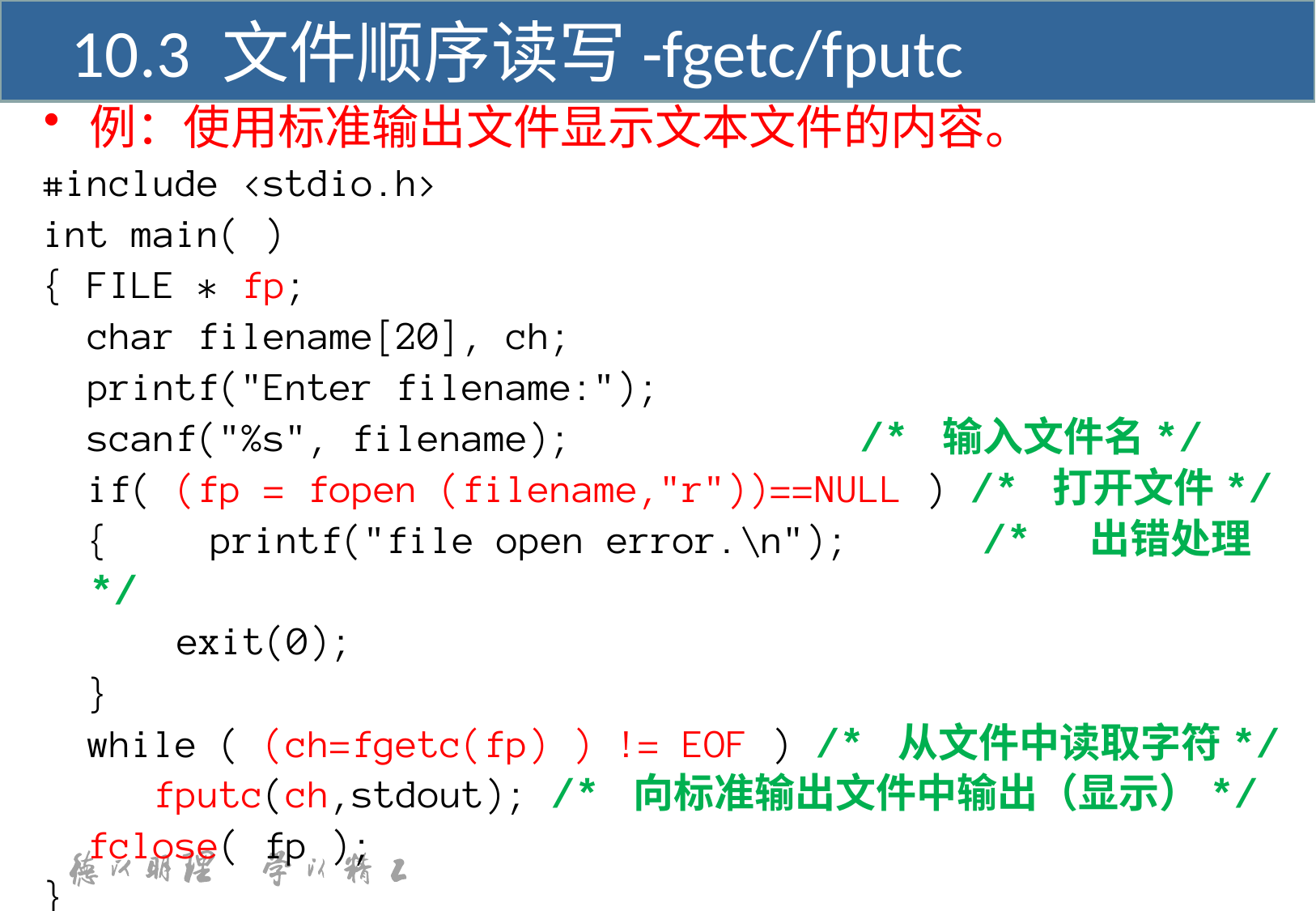

10.3 文件顺序读写-fgetc/fputc
例：使用标准输出文件显示文本文件的内容。
#include <stdio.h>
int main( )
{ FILE * fp;
  char filename[20], ch;
  printf("Enter filename:");
  scanf("%s", filename);             /* 输入文件名*/
  if( (fp = fopen (filename,"r"))==NULL ) /* 打开文件*/
  {	printf("file open error.\n");      /*  出错处理*/
	    exit(0);
  }
  while ( (ch=fgetc(fp) ) != EOF ) /* 从文件中读取字符*/
     fputc(ch,stdout); /* 向标准输出文件中输出（显示）*/
  fclose( fp );
}